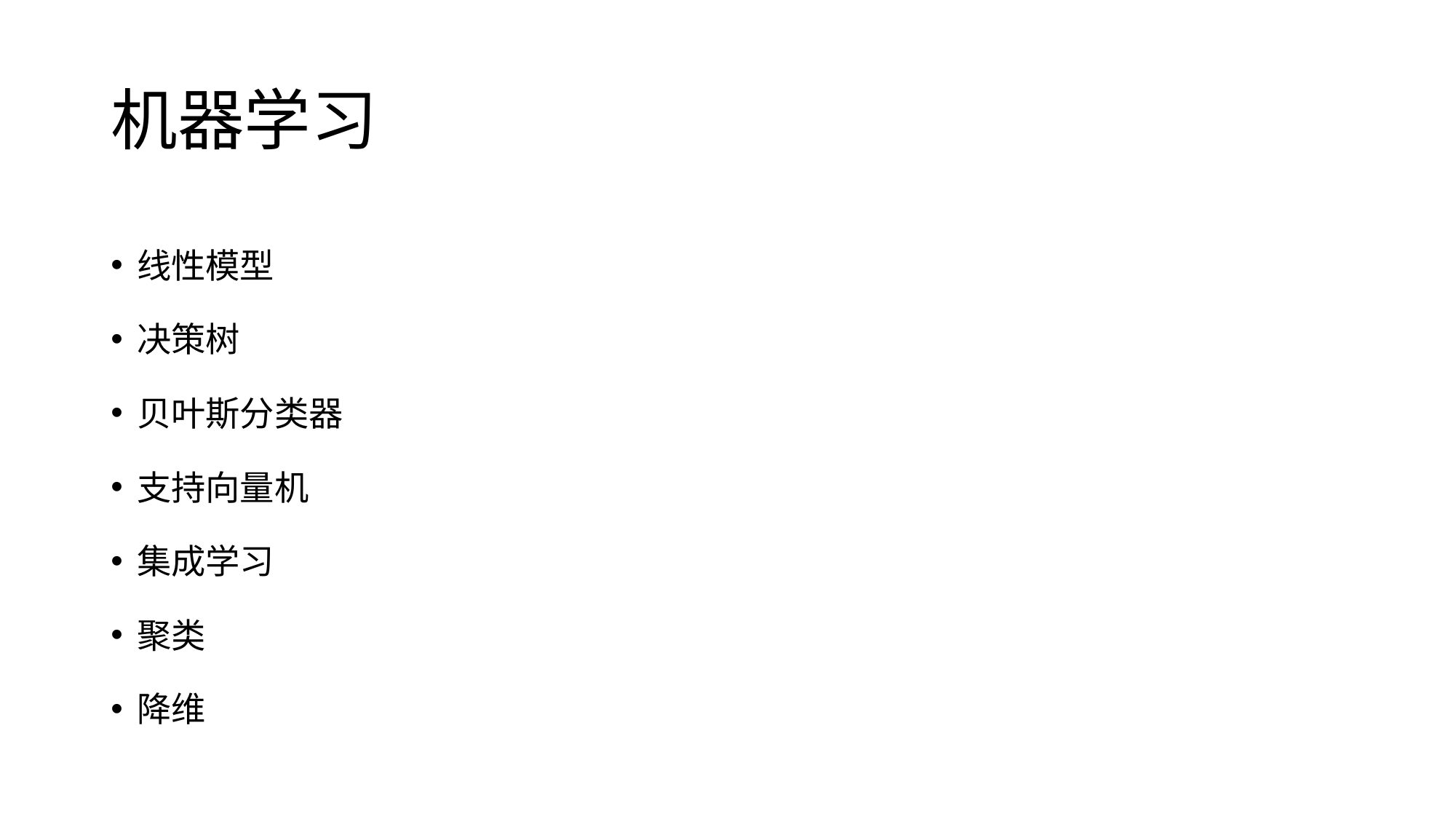

# 机器学习
线性模型
决策树
贝叶斯分类器
支持向量机
集成学习
聚类
降维